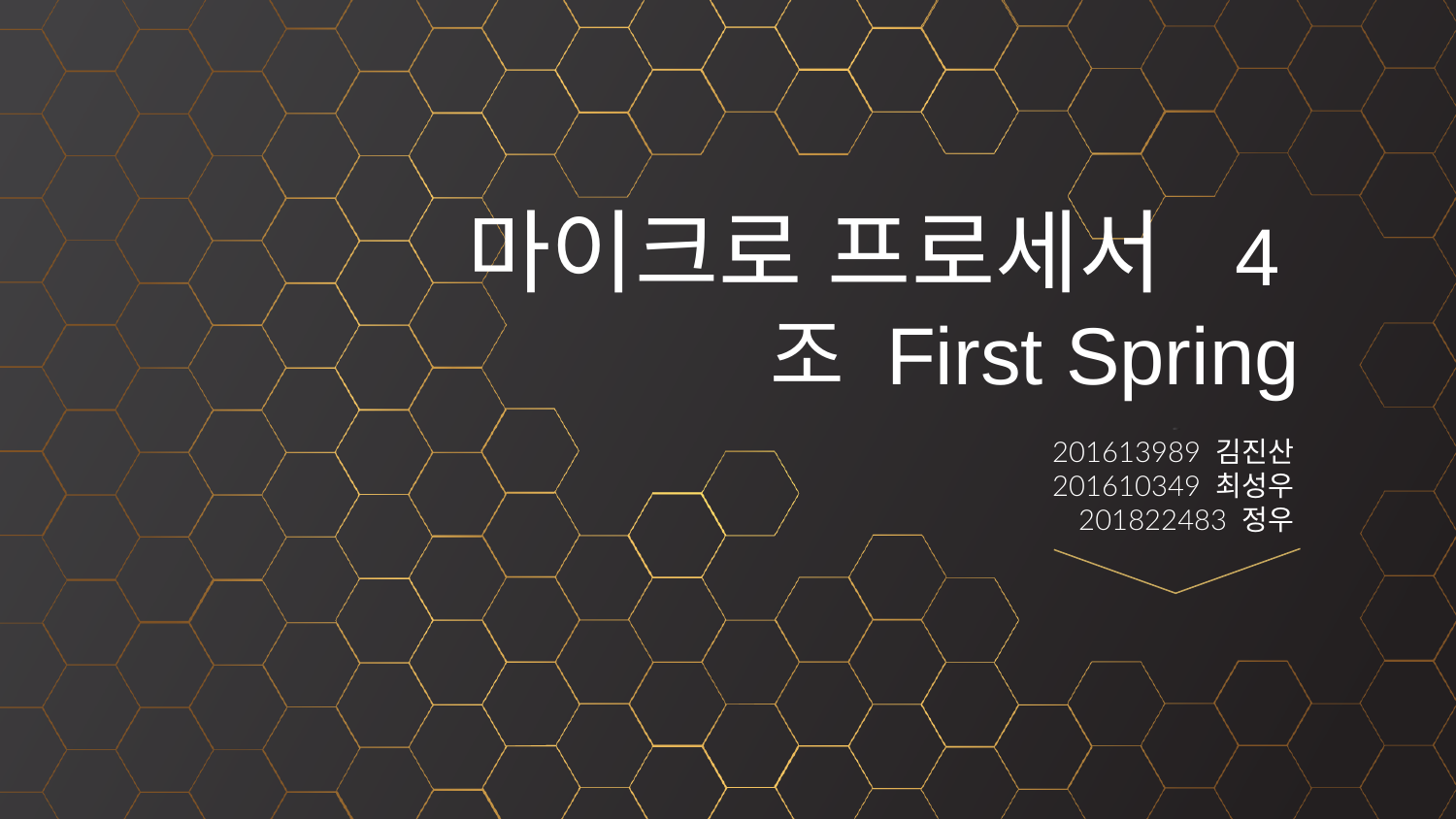

# 마이크로 프로세서  4조 First Spring
201613989 김진산
201610349 최성우
201822483 정우